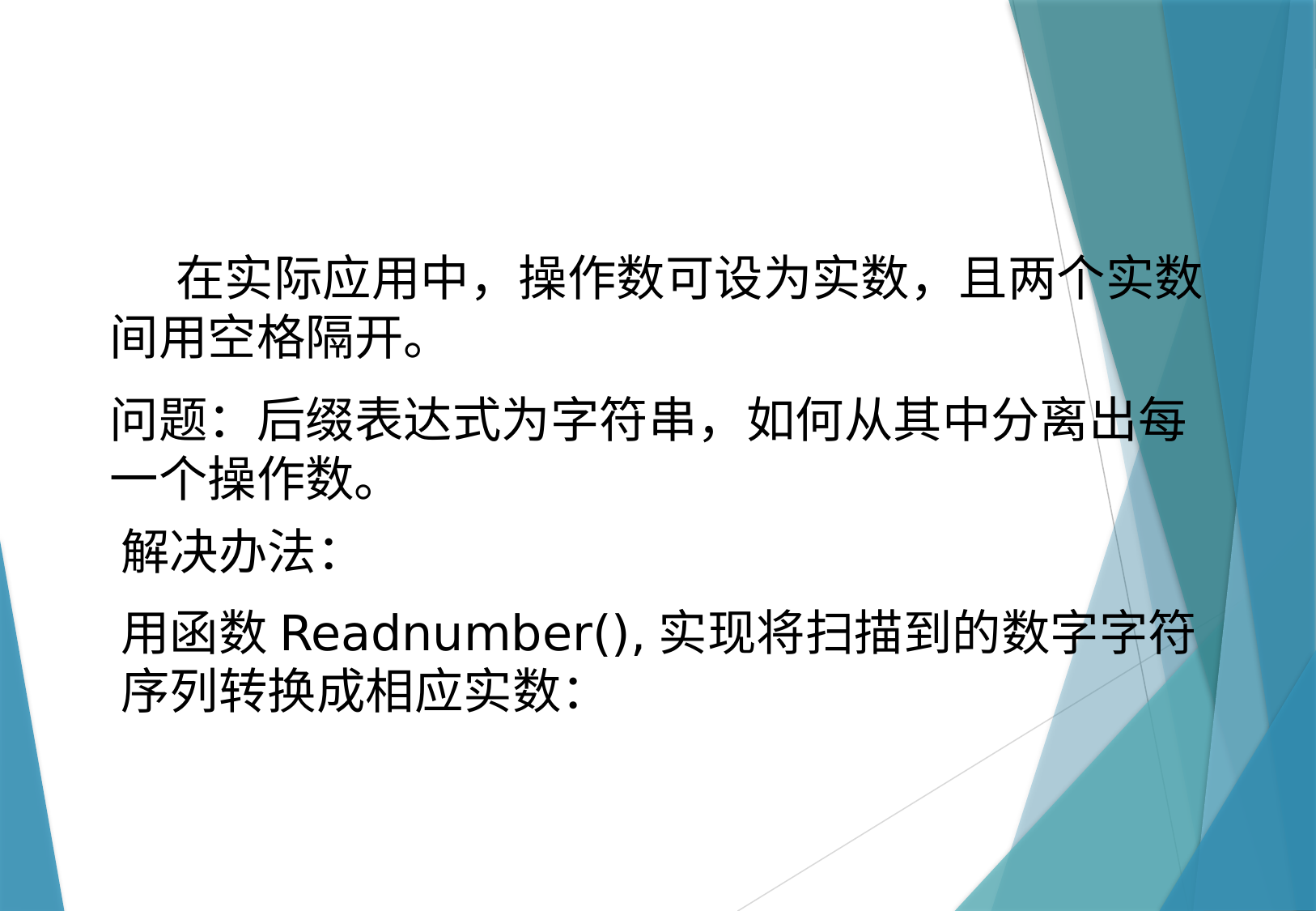

在实际应用中，操作数可设为实数，且两个实数间用空格隔开。
问题：后缀表达式为字符串，如何从其中分离出每一个操作数。
解决办法：
用函数Readnumber(),实现将扫描到的数字字符序列转换成相应实数：